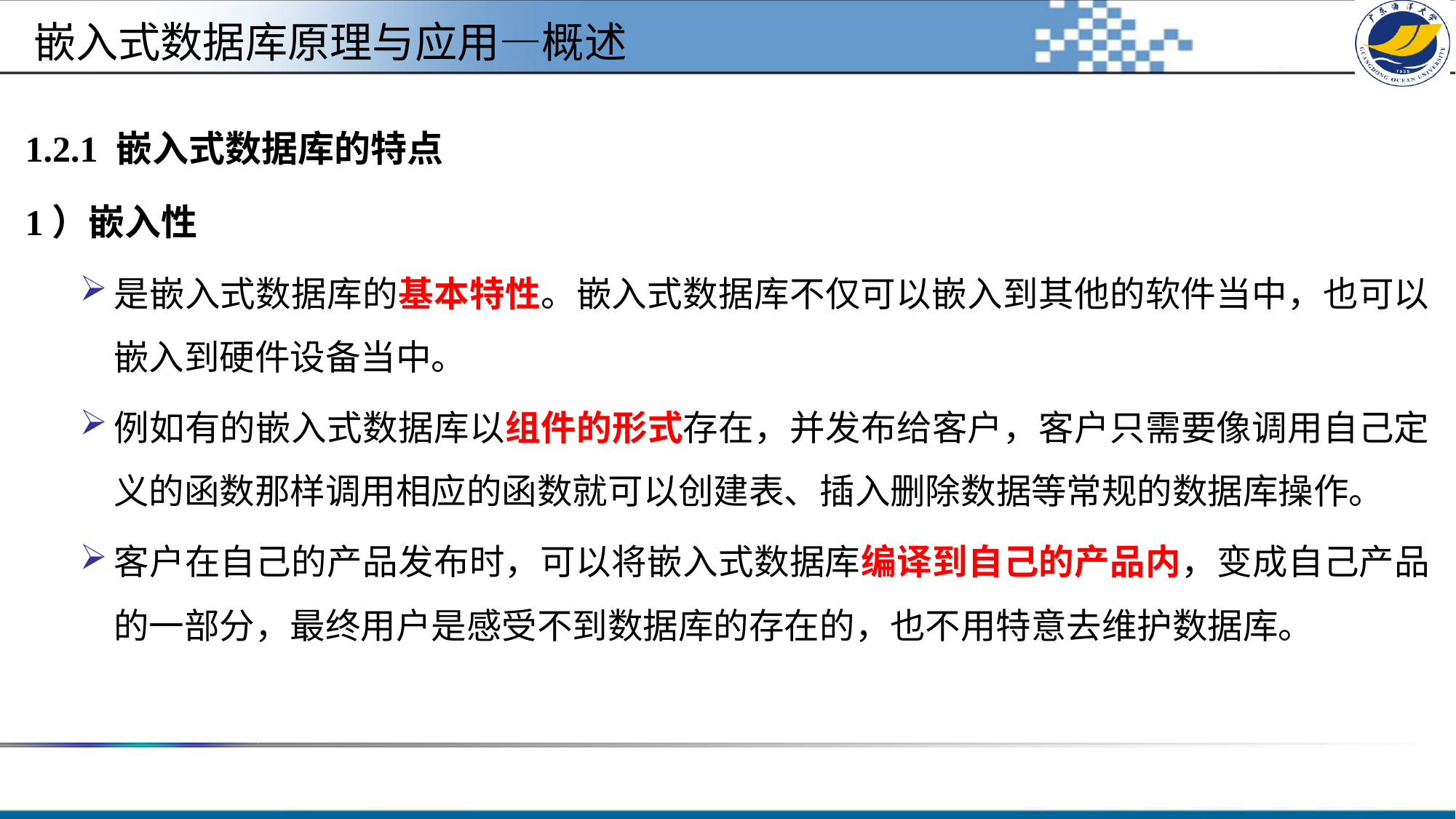

#
嵌入式数据库原理与应用—概述
1.2.1 嵌入式数据库的特点
1）嵌入性
是嵌入式数据库的基本特性。嵌入式数据库不仅可以嵌入到其他的软件当中，也可以嵌入到硬件设备当中。
例如有的嵌入式数据库以组件的形式存在，并发布给客户，客户只需要像调用自己定义的函数那样调用相应的函数就可以创建表、插入删除数据等常规的数据库操作。
客户在自己的产品发布时，可以将嵌入式数据库编译到自己的产品内，变成自己产品的一部分，最终用户是感受不到数据库的存在的，也不用特意去维护数据库。